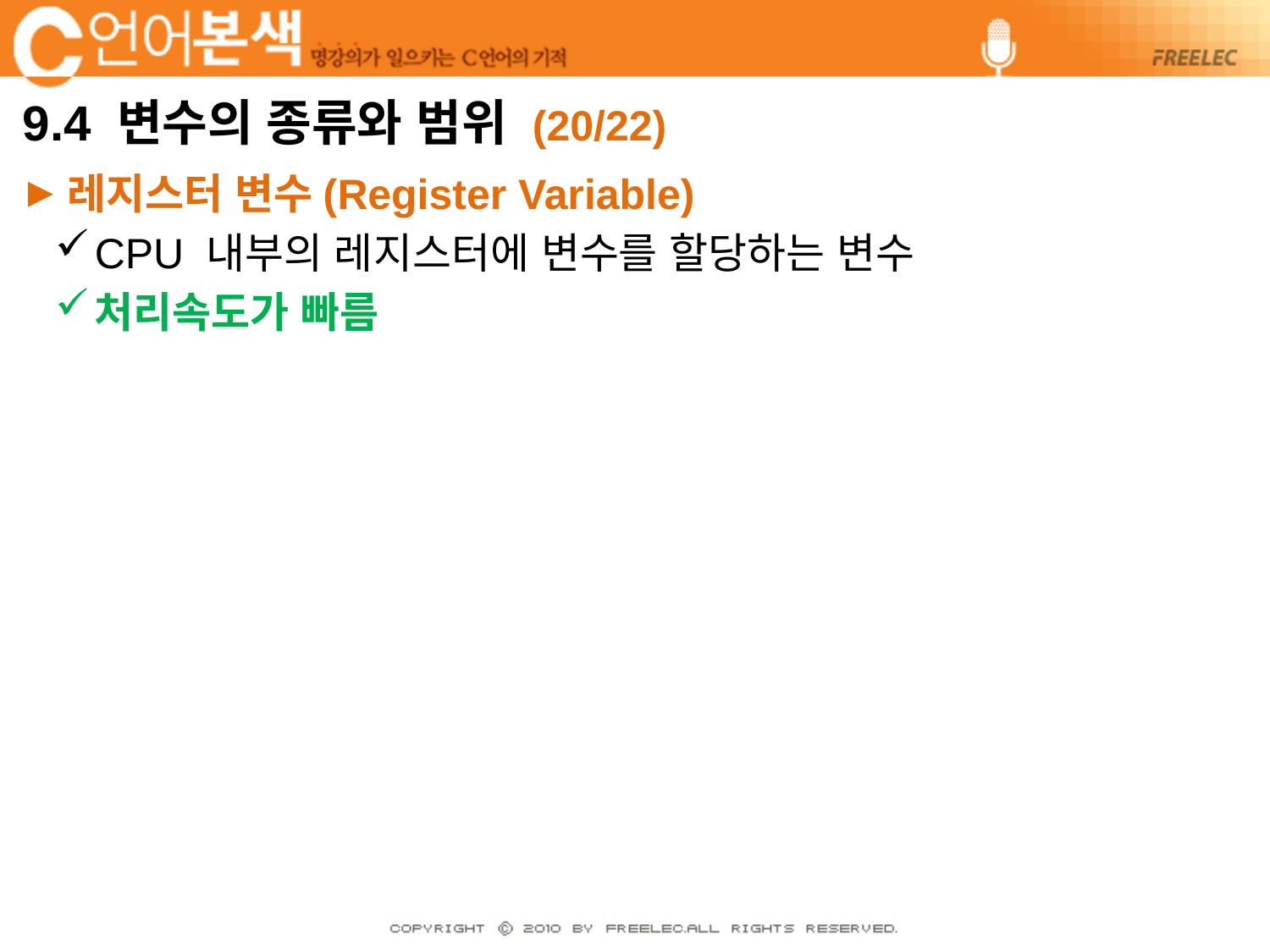

# 9.4 변수의 종류와 범위 (20/22)
레지스터 변수(Register Variable)
CPU 내부의 레지스터에 변수를 할당하는 변수
처리속도가 빠름